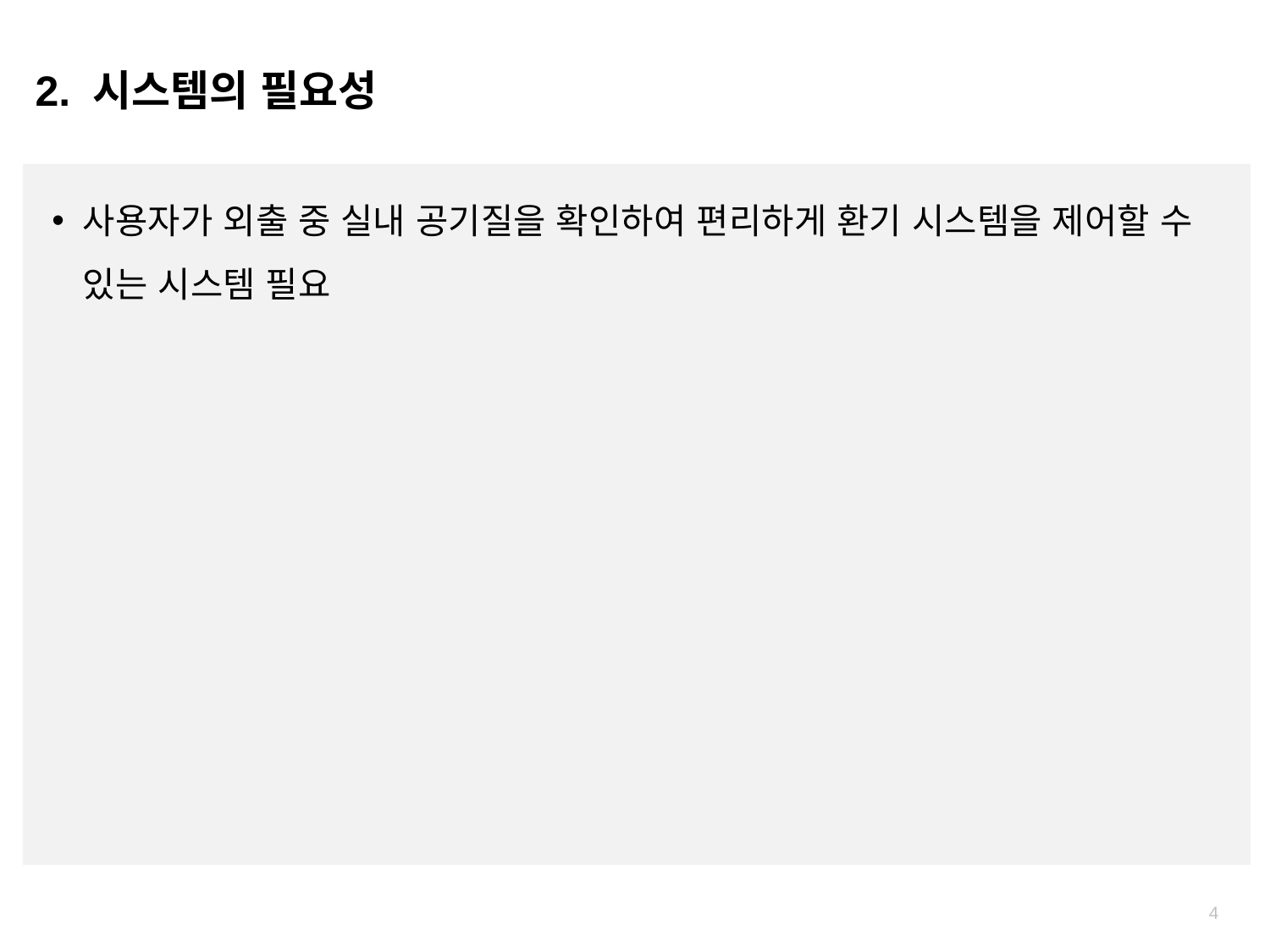

2. 시스템의 필요성
사용자가 외출 중 실내 공기질을 확인하여 편리하게 환기 시스템을 제어할 수 있는 시스템 필요
4